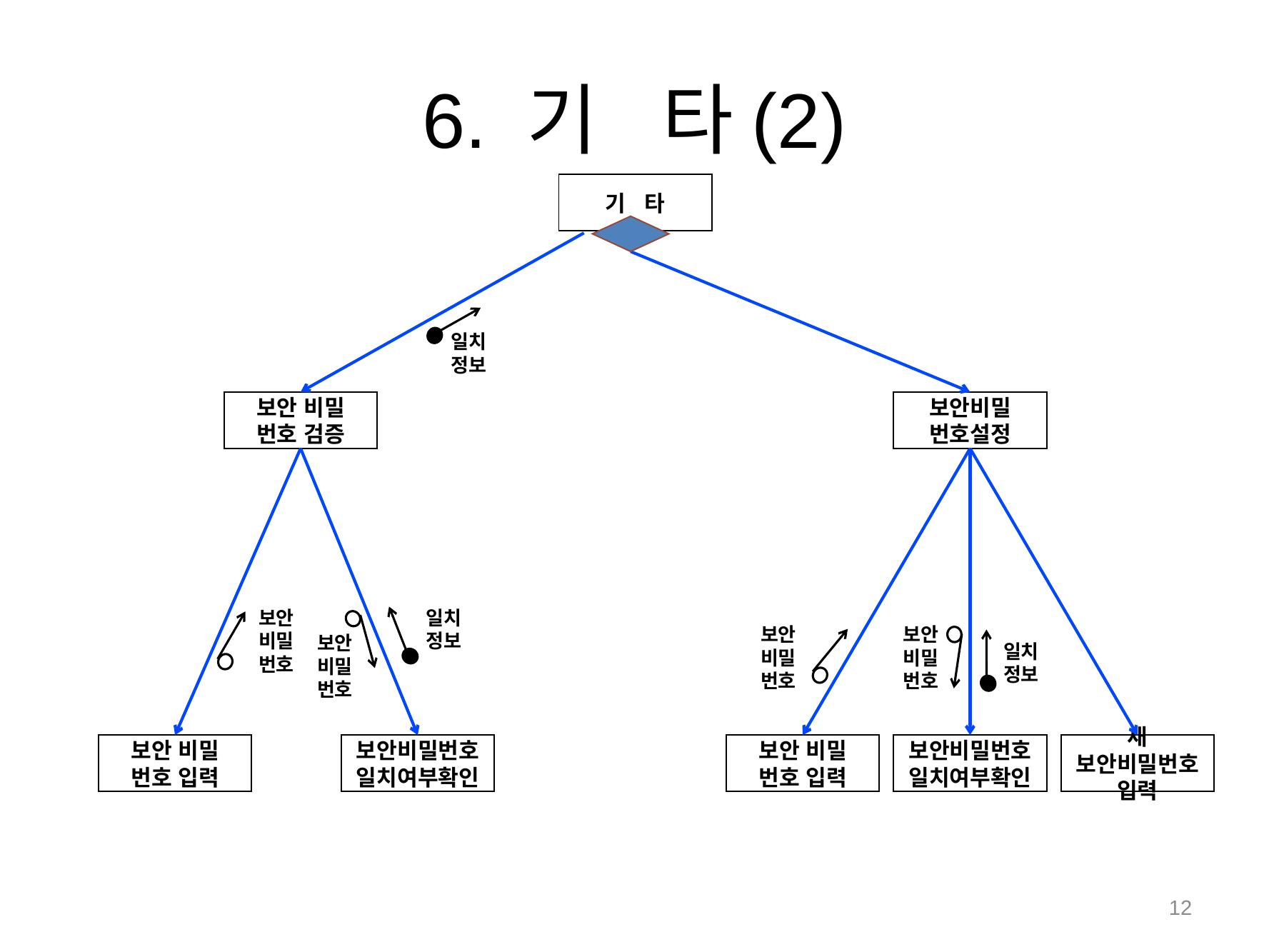

# 6. 기   타(2)
기   타

일치 정보
보안 비밀
번호 검증
보안비밀
번호설정
보안비밀번호
일치 정보

보안비밀번호
보안비밀번호

보안비밀번호

일치 정보

보안 비밀
번호 입력
보안비밀번호
일치여부확인
보안 비밀
번호 입력
보안비밀번호
일치여부확인
새 보안비밀번호 입력
12